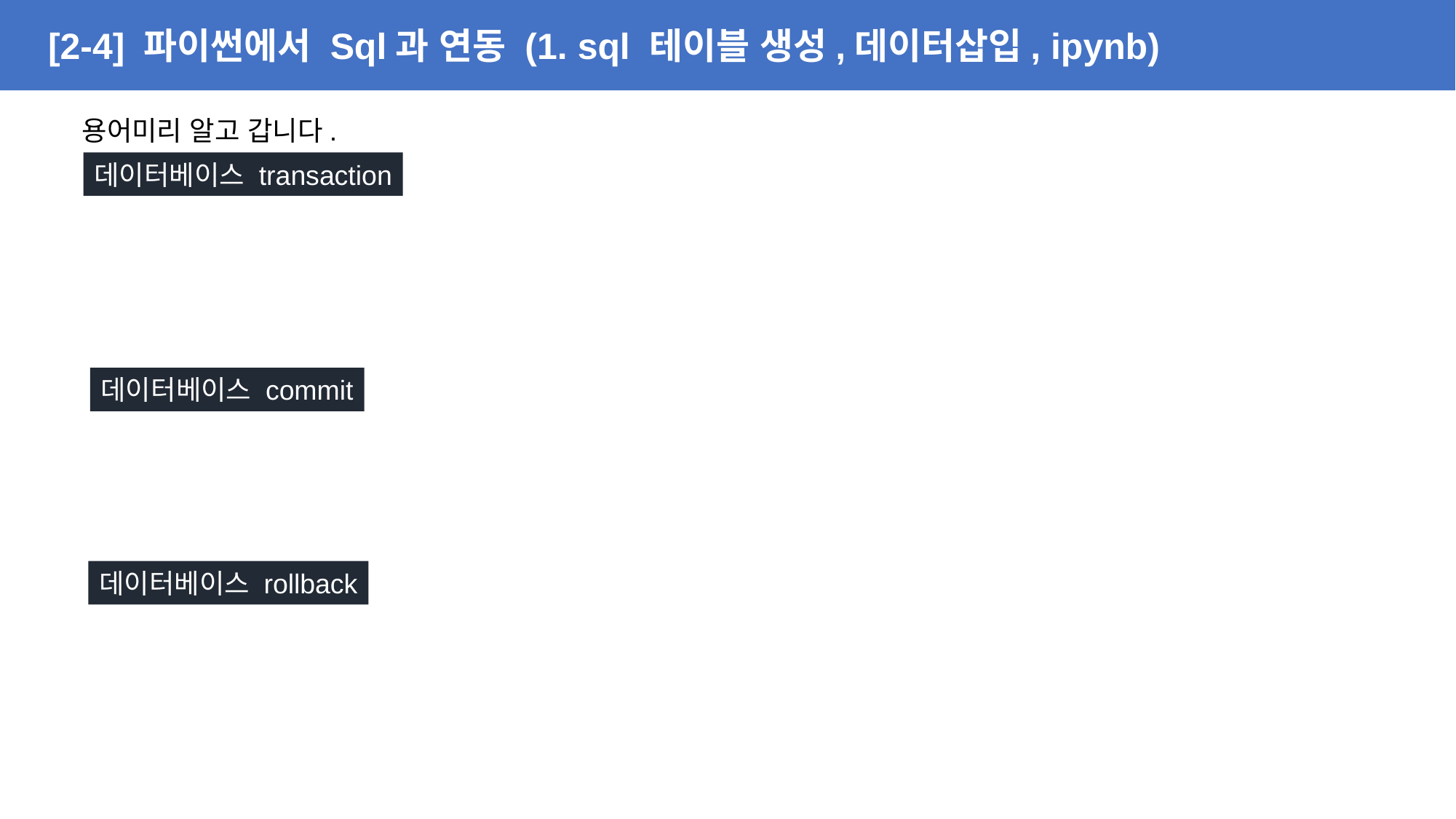

[2-4] 파이썬에서 Sql과 연동 (1. sql 테이블 생성,데이터삽입, ipynb)
용어미리 알고 갑니다.
데이터베이스 transaction
데이터베이스 commit
데이터베이스 rollback